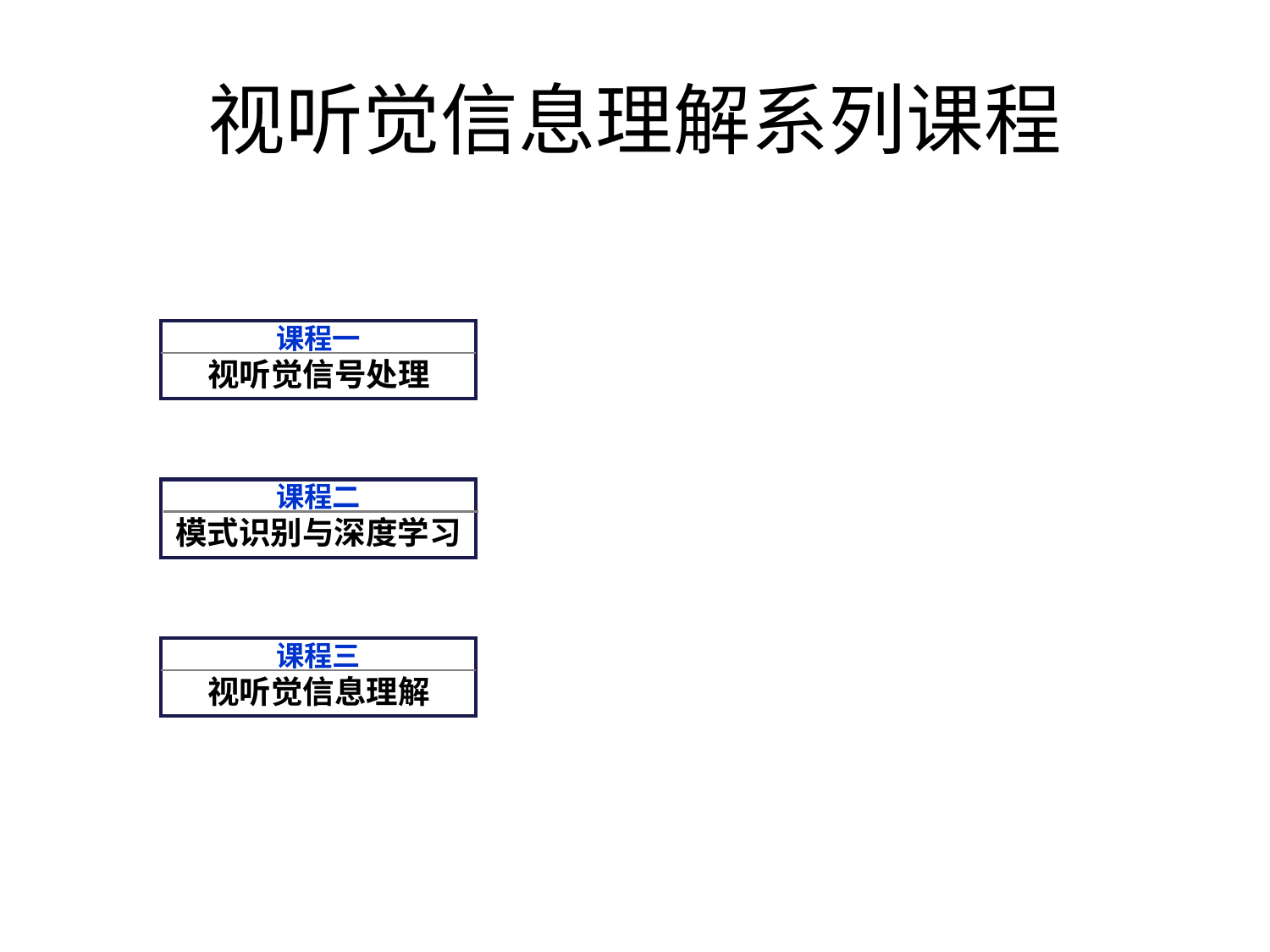

# 视听觉信息理解系列课程
课程一
视听觉信号处理
课程二
模式识别与深度学习
课程三
视听觉信息理解